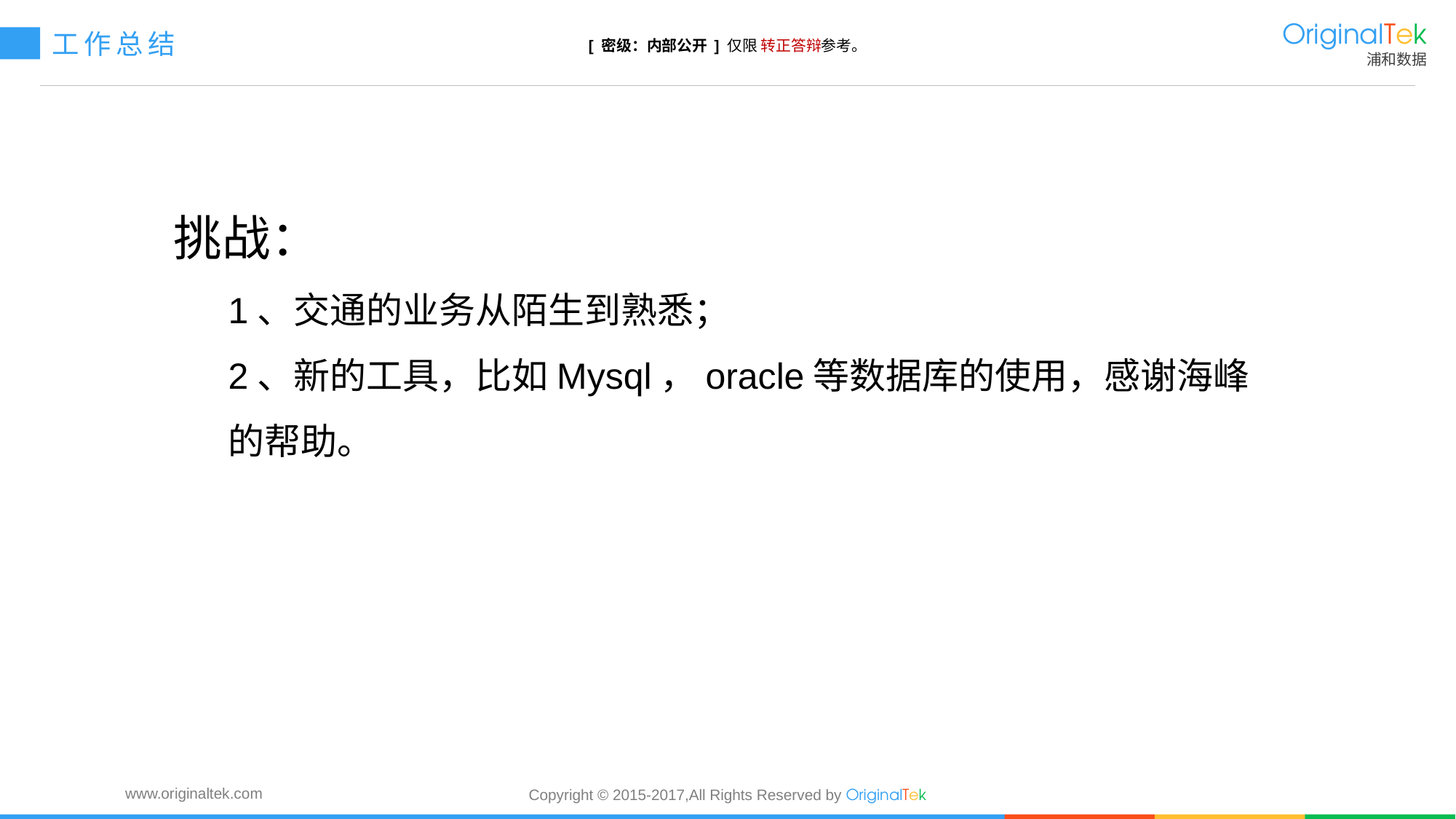

OriginalTek
浦和数据
工作总结

[ 密级：内部公开 ] 仅限 转正答辩参考。
挑战：
1、交通的业务从陌生到熟悉；
2、新的工具，比如Mysql，oracle等数据库的使用，感谢海峰的帮助。
Copyright © 2015-2017,All Rights Reserved by OriginalTek
7
www.originaltek.com